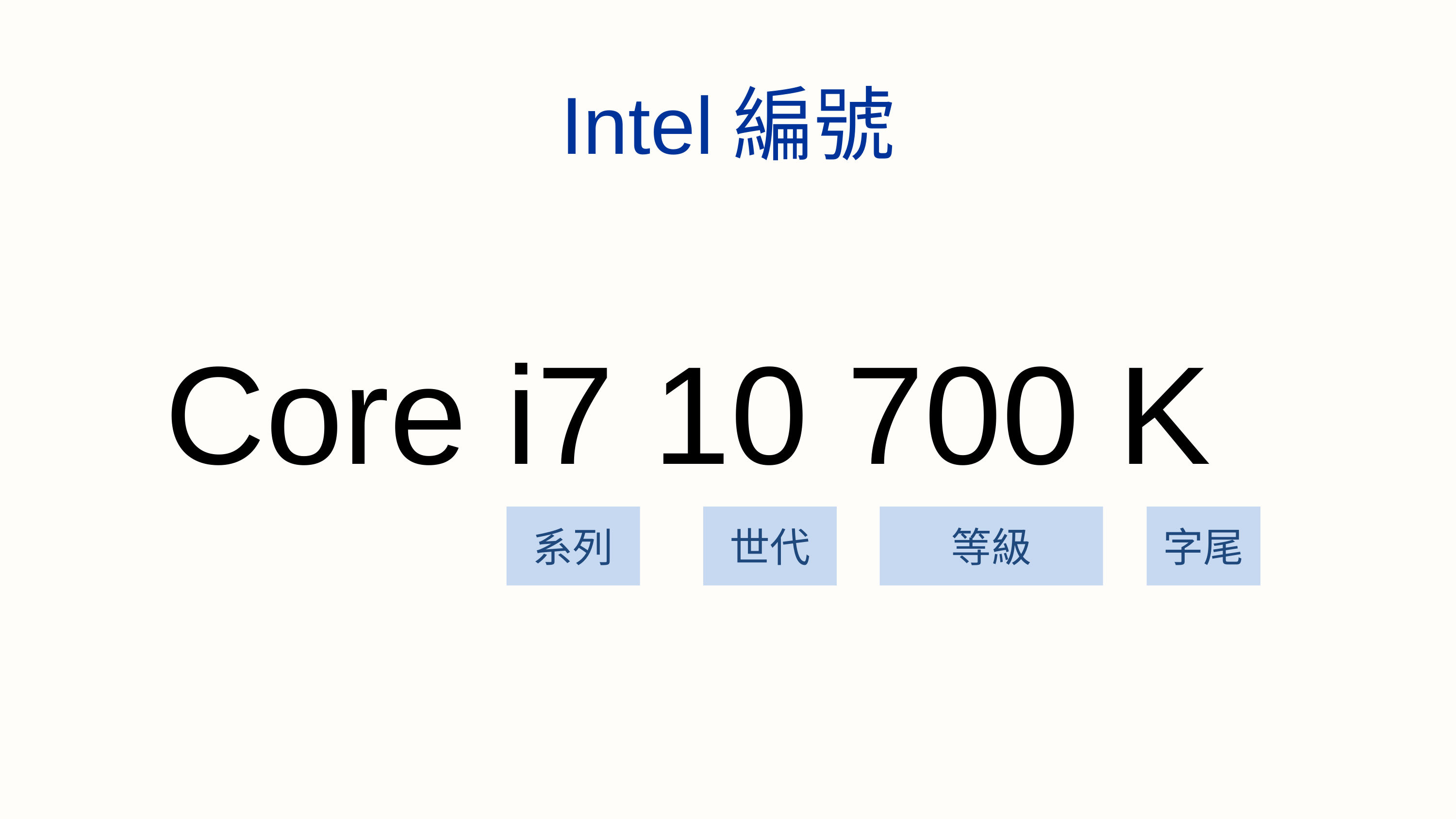

Intel編號
Core i7 10 700 K
系列
世代
等級
字尾